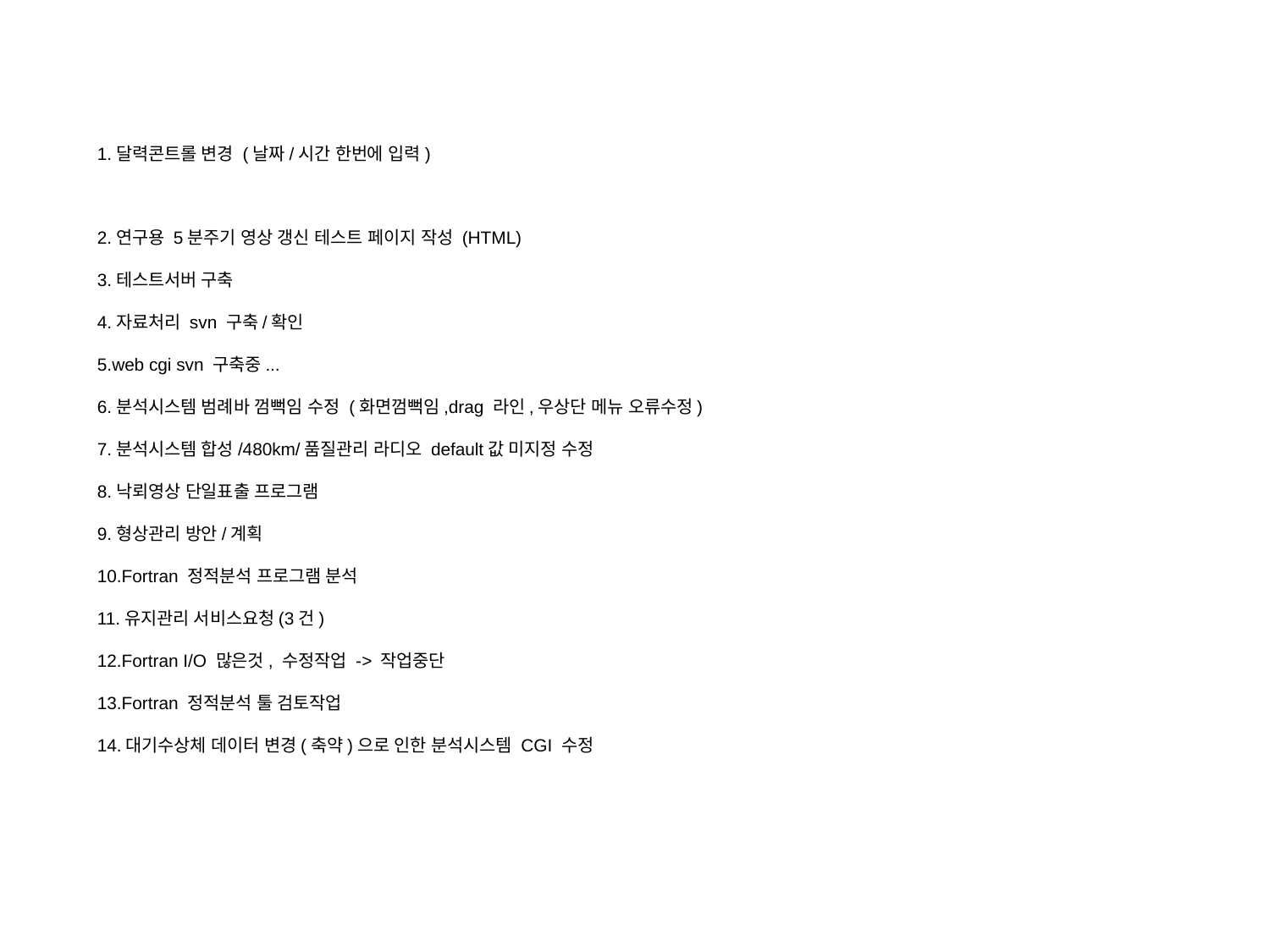

1.달력콘트롤 변경 (날짜/시간 한번에 입력)

2.연구용 5분주기 영상 갱신 테스트 페이지 작성 (HTML)

3.테스트서버 구축

4.자료처리 svn 구축/확인

5.web cgi svn 구축중...

6.분석시스템 범례바 껌뻑임 수정 (화면껌뻑임,drag 라인,우상단 메뉴 오류수정)

7.분석시스템 합성/480km/품질관리 라디오 default값 미지정 수정

8.낙뢰영상 단일표출 프로그램

9.형상관리 방안/계획

10.Fortran 정적분석 프로그램 분석

11.유지관리 서비스요청(3건)

12.Fortran I/O 많은것, 수정작업 -> 작업중단

13.Fortran 정적분석 툴 검토작업

14.대기수상체 데이터 변경(축약)으로 인한 분석시스템 CGI 수정